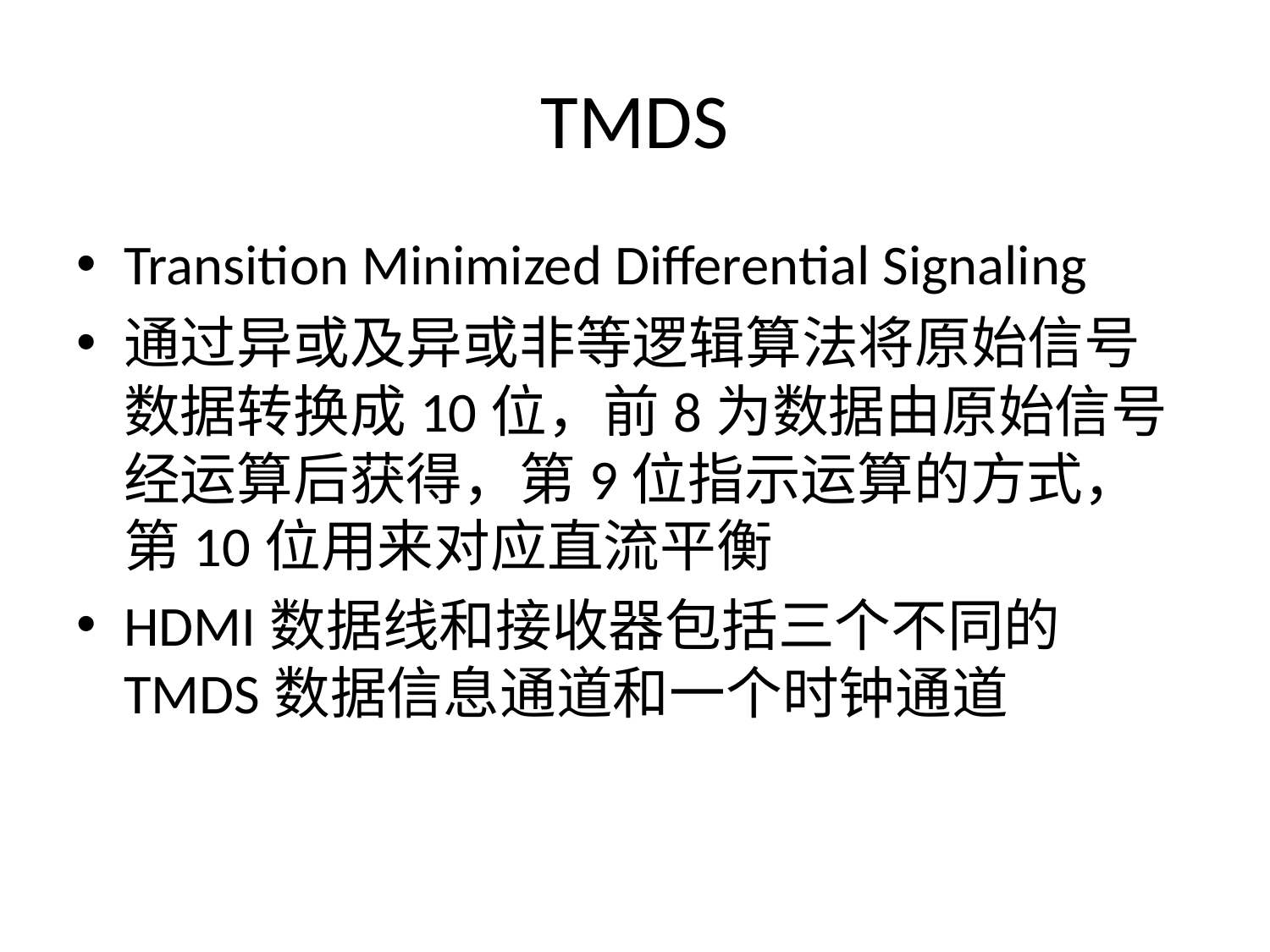

# TMDS
Transition Minimized Differential Signaling
通过异或及异或非等逻辑算法将原始信号数据转换成10位，前8为数据由原始信号经运算后获得，第9位指示运算的方式，第10位用来对应直流平衡
HDMI数据线和接收器包括三个不同的TMDS数据信息通道和一个时钟通道